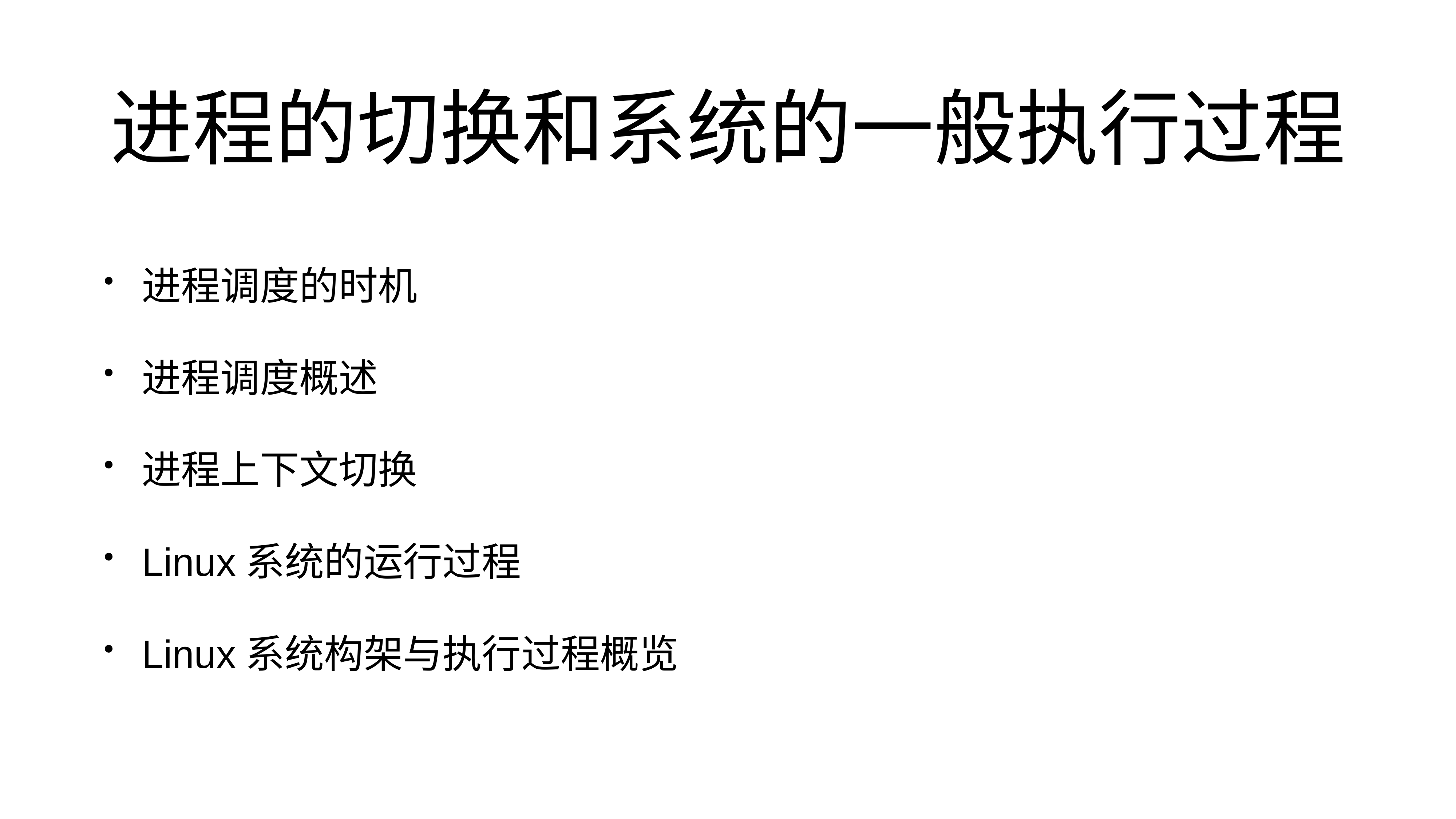

# 进程的切换和系统的一般执行过程
进程调度的时机
进程调度概述
进程上下文切换
Linux系统的运行过程
Linux系统构架与执行过程概览